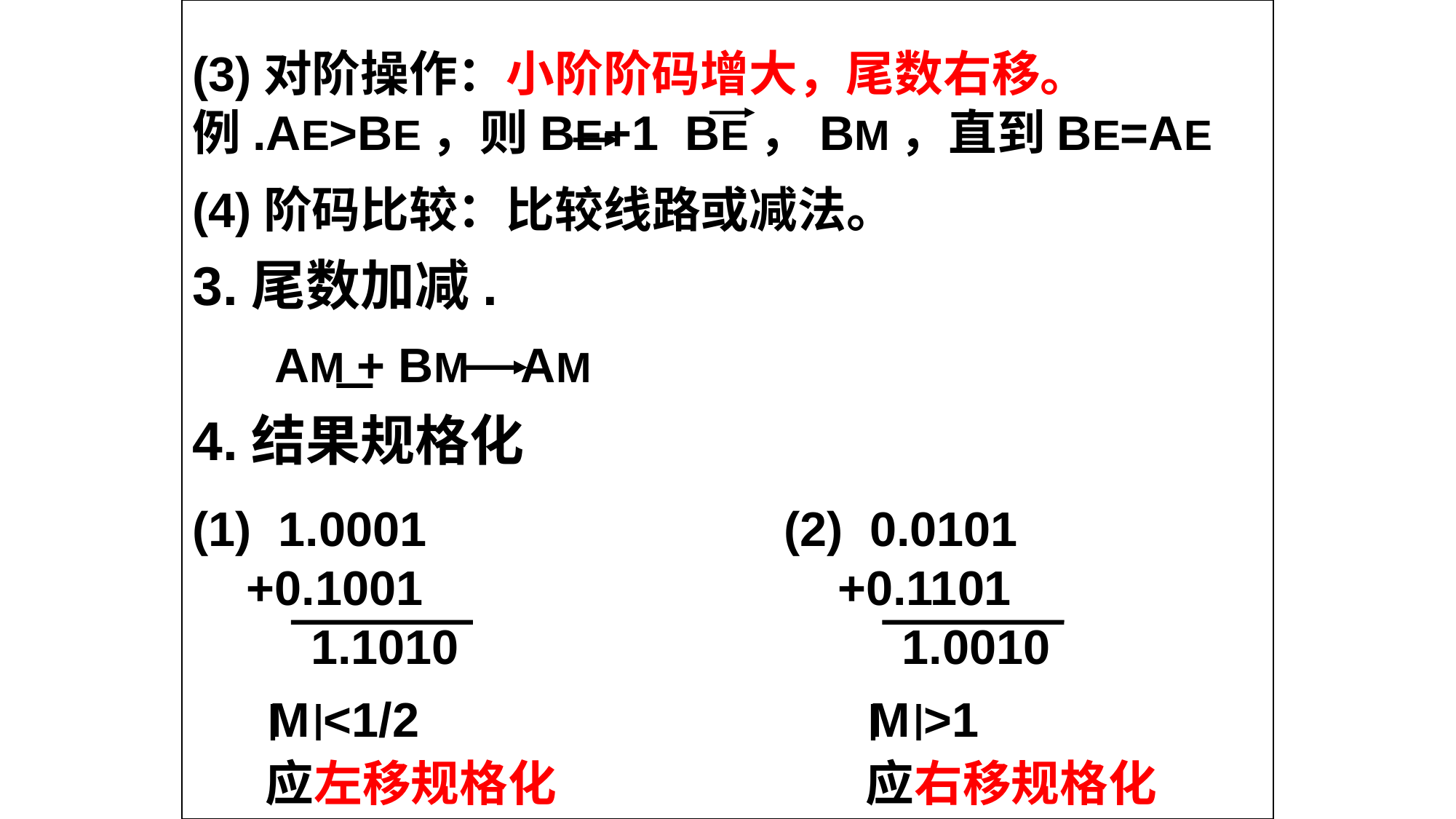

(3)对阶操作：小阶阶码增大，尾数右移。
例.AE>BE，则BE+1  BE，BM，直到BE=AE

(4)阶码比较：比较线路或减法。
3.尾数加减.
AM + BM    AM

4.结果规格化
(1)  1.0001
    +0.1001
(2)  0.0101
    +0.1101

1.1010
1.0010
 M <1/2

 M >1

应左移规格化
应右移规格化